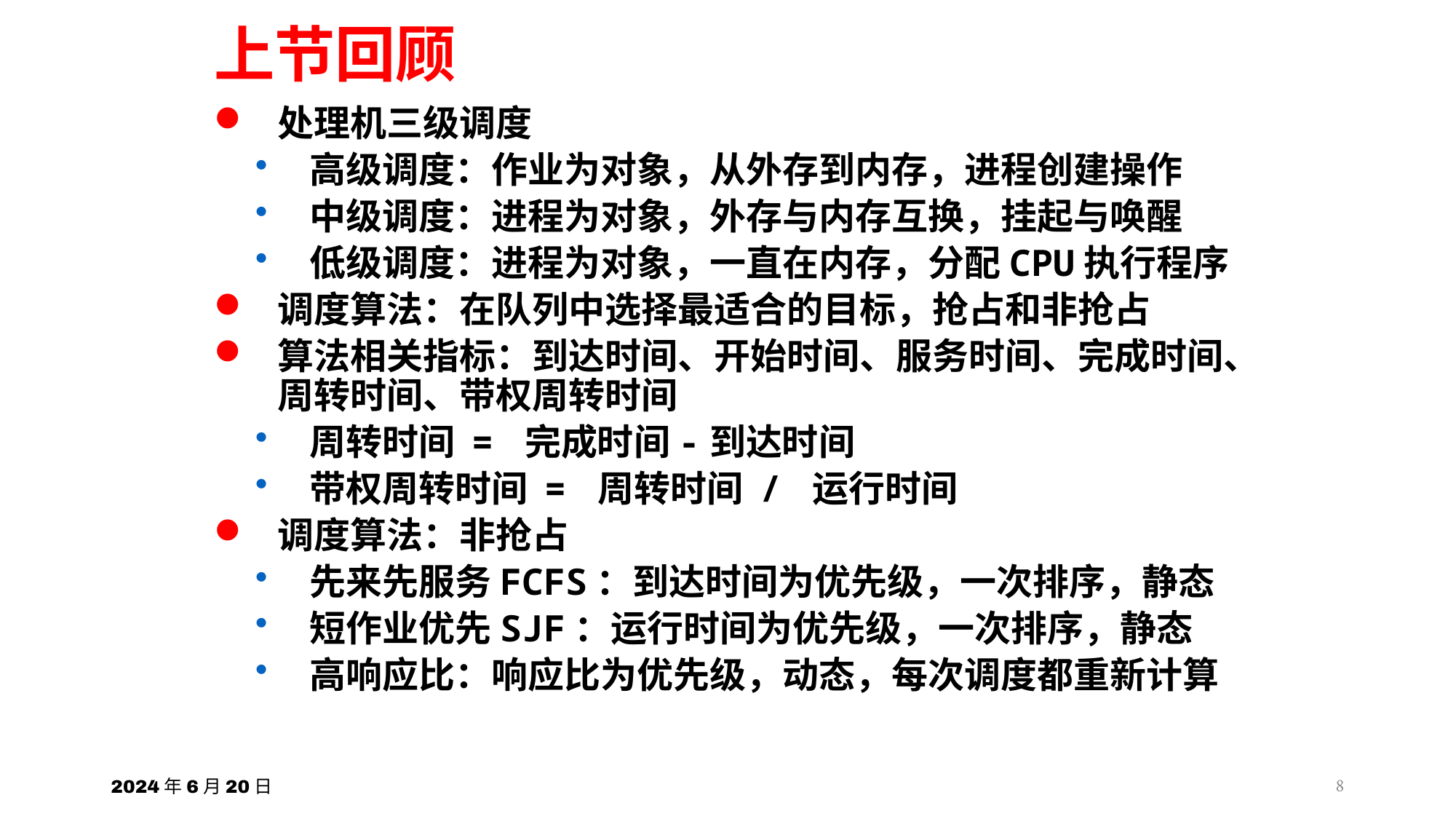

上节回顾
处理机三级调度
高级调度：作业为对象，从外存到内存，进程创建操作
中级调度：进程为对象，外存与内存互换，挂起与唤醒
低级调度：进程为对象，一直在内存，分配CPU执行程序
调度算法：在队列中选择最适合的目标，抢占和非抢占
算法相关指标：到达时间、开始时间、服务时间、完成时间、周转时间、带权周转时间
周转时间 = 完成时间-到达时间
带权周转时间 = 周转时间 / 运行时间
调度算法：非抢占
先来先服务FCFS：到达时间为优先级，一次排序，静态
短作业优先SJF：运行时间为优先级，一次排序，静态
高响应比：响应比为优先级，动态，每次调度都重新计算
2024年6月20日
8